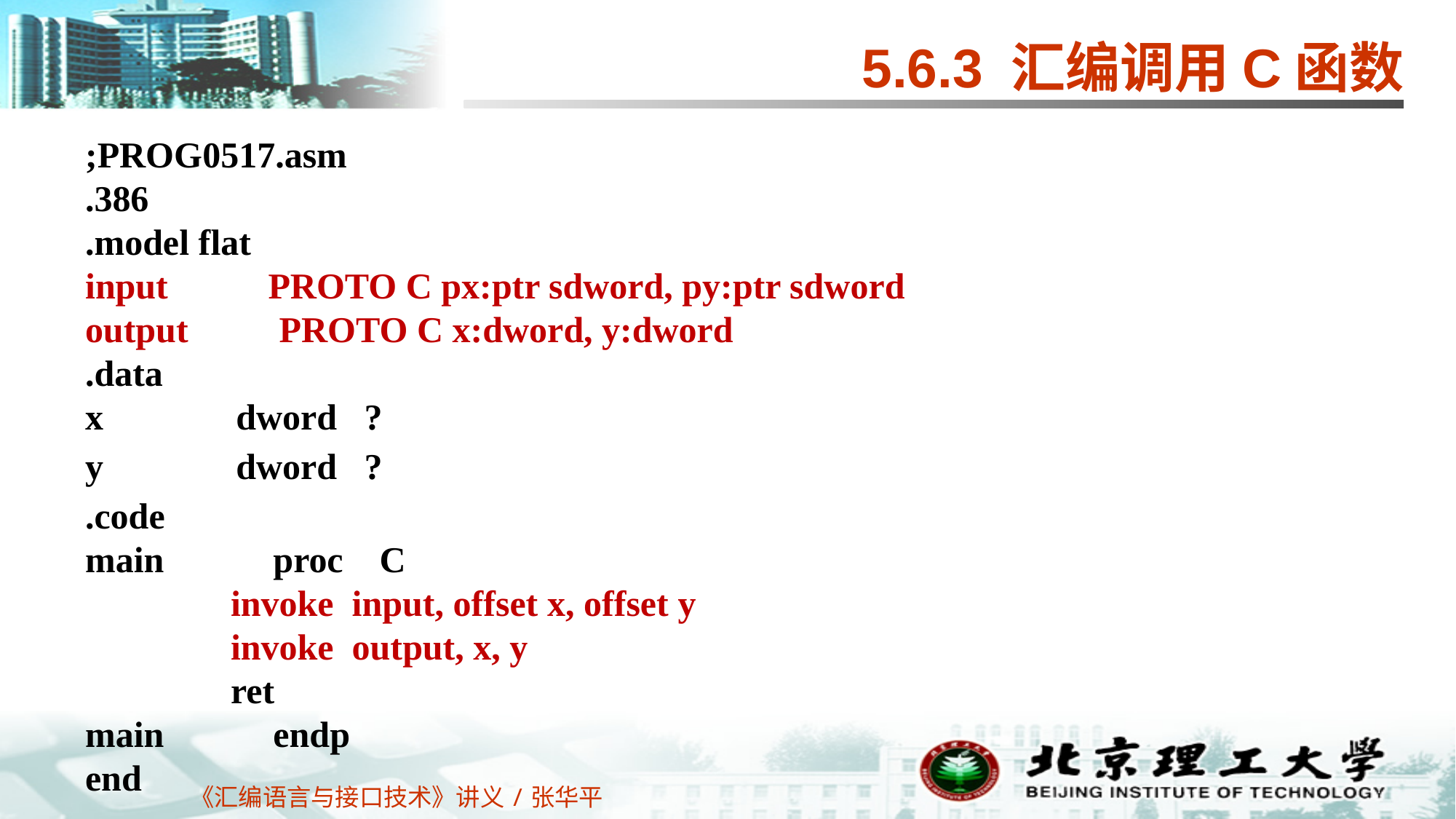

5.6.3 汇编调用C函数
;PROG0517.asm
.386
.model flat
input           PROTO C px:ptr sdword, py:ptr sdword
output          PROTO C x:dword, y:dword
.data
x               dword   ?
y               dword   ?
.code
main            proc    C
                invoke  input, offset x, offset y
                invoke  output, x, y
                ret
main            endp
end